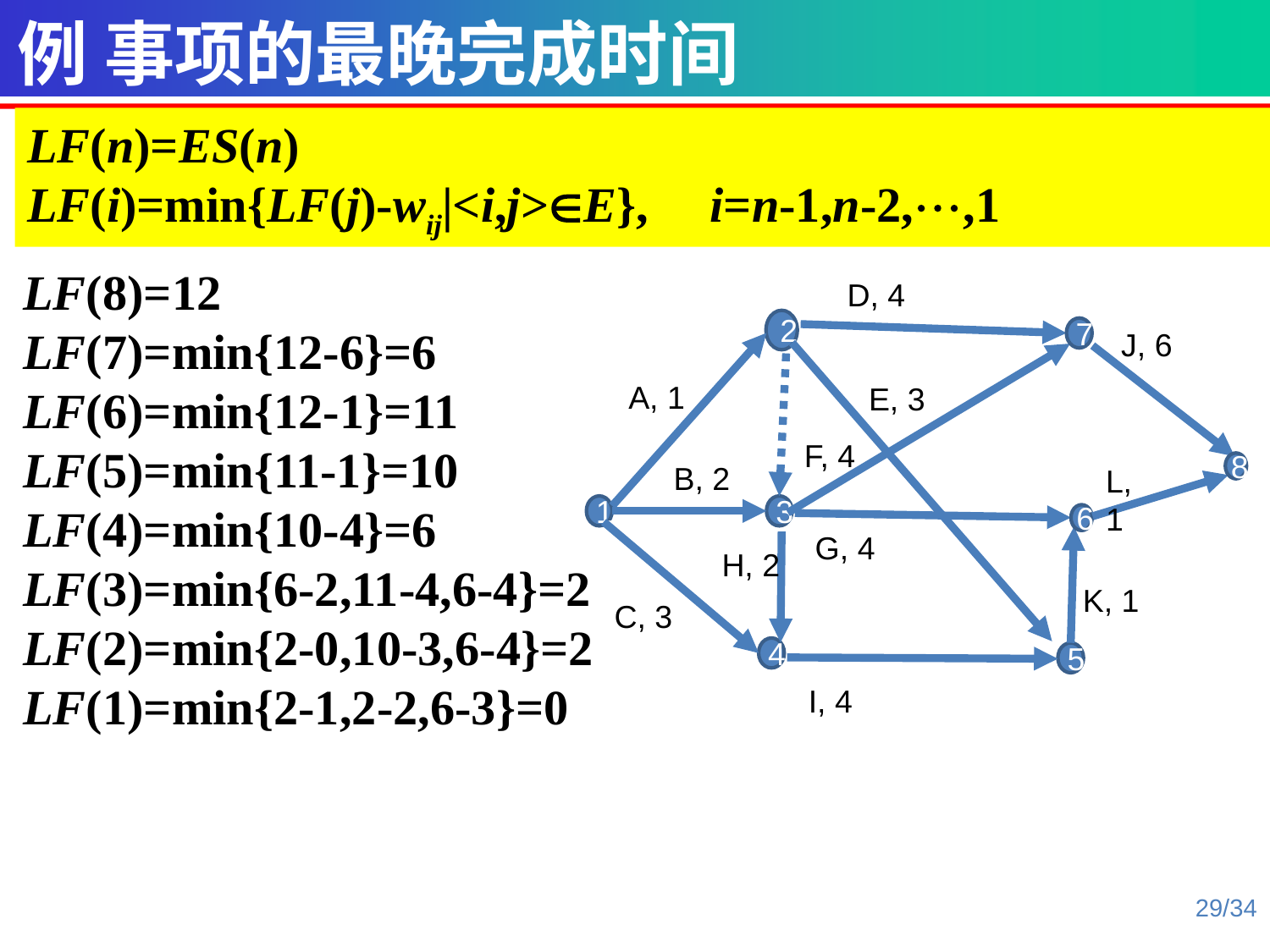

例 事项的最晚完成时间
LF(n)=ES(n)
LF(i)=min{LF(j)-wij|<i,j>∈E},     i=n-1,n-2,…,1
   LF(8)=12
   LF(7)=min{12-6}=6
   LF(6)=min{12-1}=11
   LF(5)=min{11-1}=10
   LF(4)=min{10-4}=6
   LF(3)=min{6-2,11-4,6-4}=2
   LF(2)=min{2-0,10-3,6-4}=2
   LF(1)=min{2-1,2-2,6-3}=0
D, 4
2
7
J, 6
A, 1
E, 3
F, 4
B, 2
8
L, 1
1
3
6
G, 4
H, 2
K, 1
C, 3
4
5
I, 4
29/34